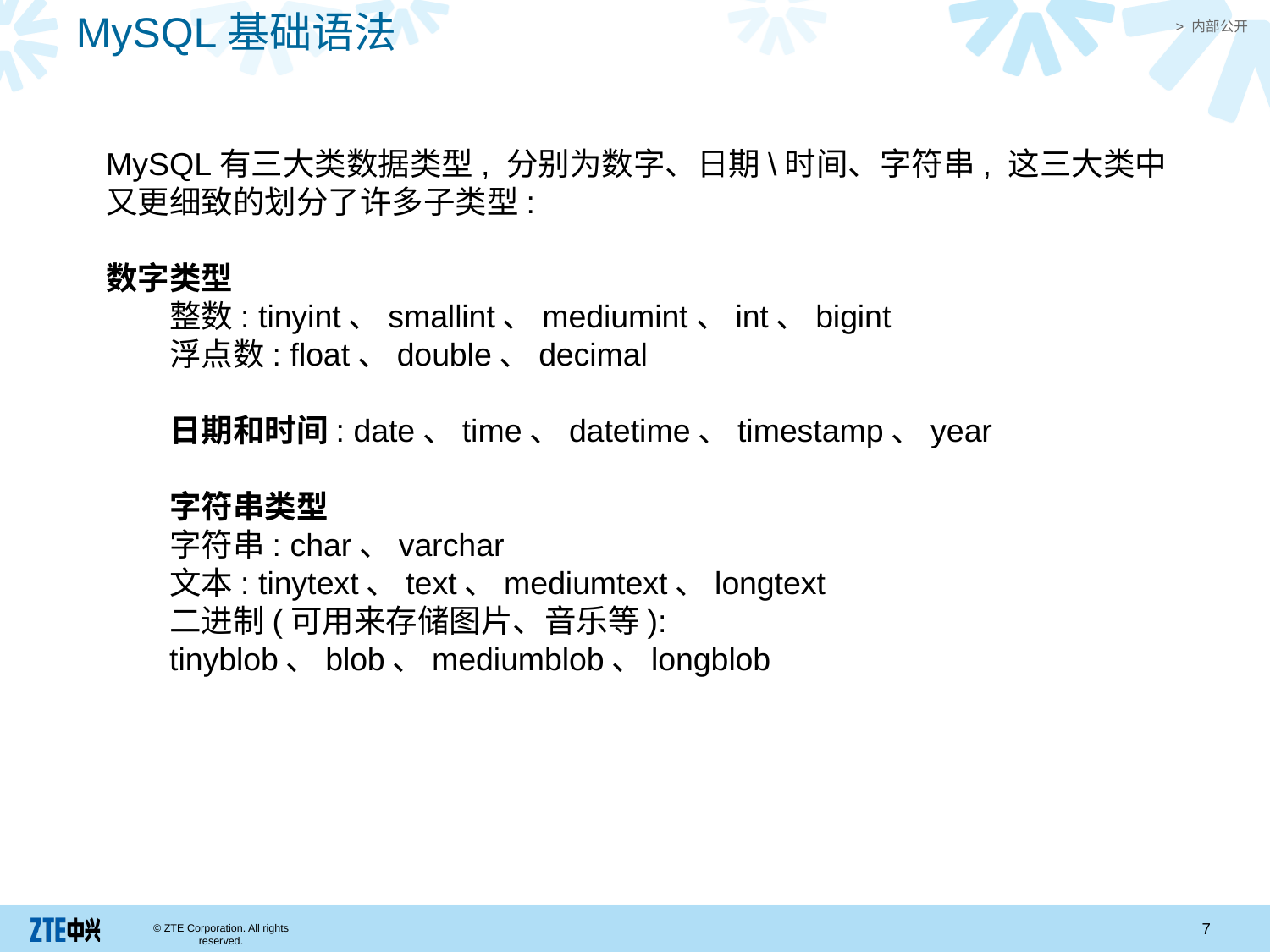

MySQL基础语法
MySQL有三大类数据类型, 分别为数字、日期\时间、字符串, 这三大类中又更细致的划分了许多子类型:

数字类型
整数: tinyint、smallint、mediumint、int、bigint
浮点数: float、double、decimal

日期和时间: date、time、datetime、timestamp、year

字符串类型
字符串: char、varchar
文本: tinytext、text、mediumtext、longtext
二进制(可用来存储图片、音乐等): tinyblob、blob、mediumblob、longblob
7